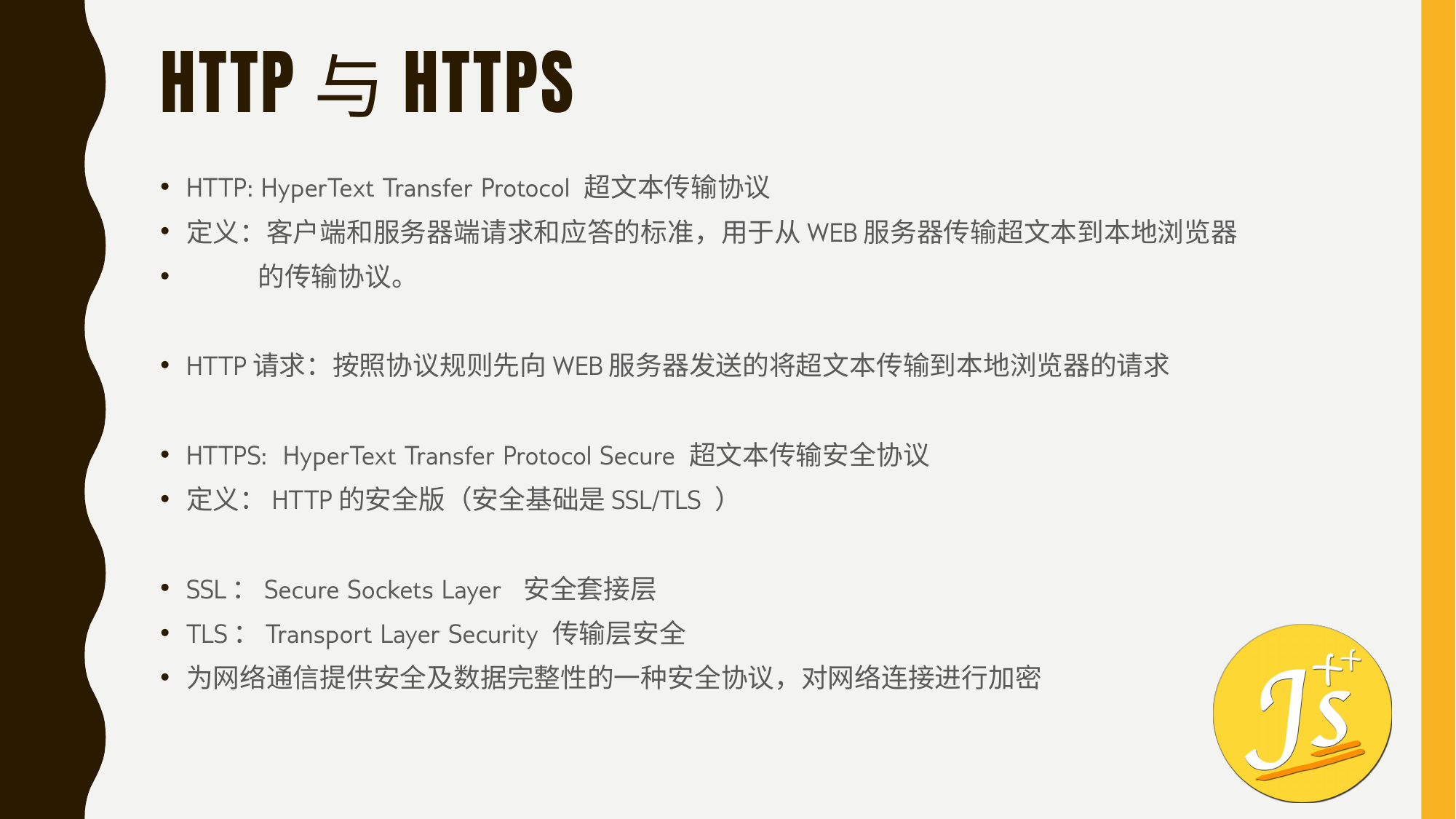

# HTTP与HTTPS
HTTP: HyperText Transfer Protocol 超文本传输协议
定义：客户端和服务器端请求和应答的标准，用于从WEB服务器传输超文本到本地浏览器
           的传输协议。

HTTP请求：按照协议规则先向WEB服务器发送的将超文本传输到本地浏览器的请求

HTTPS:  HyperText Transfer Protocol Secure 超文本传输安全协议
定义：HTTP的安全版（安全基础是SSL/TLS ）

SSL：Secure Sockets Layer  安全套接层
TLS：Transport Layer Security 传输层安全
为网络通信提供安全及数据完整性的一种安全协议，对网络连接进行加密